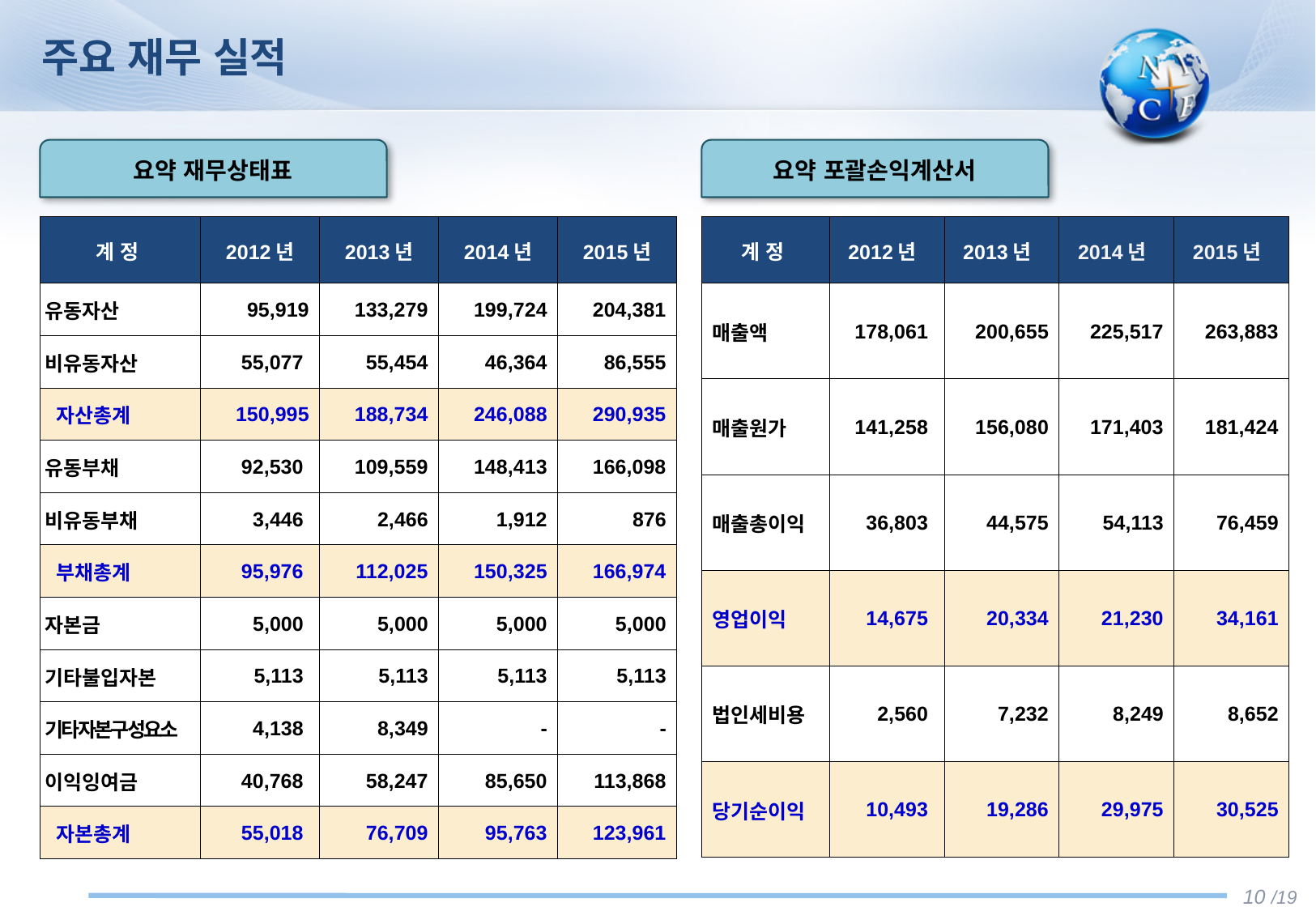

주요 재무 실적
요약 재무상태표
요약 포괄손익계산서
| 계 정 | 2012년 | 2013년 | 2014년 | 2015년 |
| --- | --- | --- | --- | --- |
| 유동자산 | 95,919 | 133,279 | 199,724 | 204,381 |
| 비유동자산 | 55,077 | 55,454 | 46,364 | 86,555 |
| 자산총계 | 150,995 | 188,734 | 246,088 | 290,935 |
| 유동부채 | 92,530 | 109,559 | 148,413 | 166,098 |
| 비유동부채 | 3,446 | 2,466 | 1,912 | 876 |
| 부채총계 | 95,976 | 112,025 | 150,325 | 166,974 |
| 자본금 | 5,000 | 5,000 | 5,000 | 5,000 |
| 기타불입자본 | 5,113 | 5,113 | 5,113 | 5,113 |
| 기타자본구성요소 | 4,138 | 8,349 | - | - |
| 이익잉여금 | 40,768 | 58,247 | 85,650 | 113,868 |
| 자본총계 | 55,018 | 76,709 | 95,763 | 123,961 |
| 계 정 | 2012년 | 2013년 | 2014년 | 2015년 |
| --- | --- | --- | --- | --- |
| 매출액 | 178,061 | 200,655 | 225,517 | 263,883 |
| 매출원가 | 141,258 | 156,080 | 171,403 | 181,424 |
| 매출총이익 | 36,803 | 44,575 | 54,113 | 76,459 |
| 영업이익 | 14,675 | 20,334 | 21,230 | 34,161 |
| 법인세비용 | 2,560 | 7,232 | 8,249 | 8,652 |
| 당기순이익 | 10,493 | 19,286 | 29,975 | 30,525 |